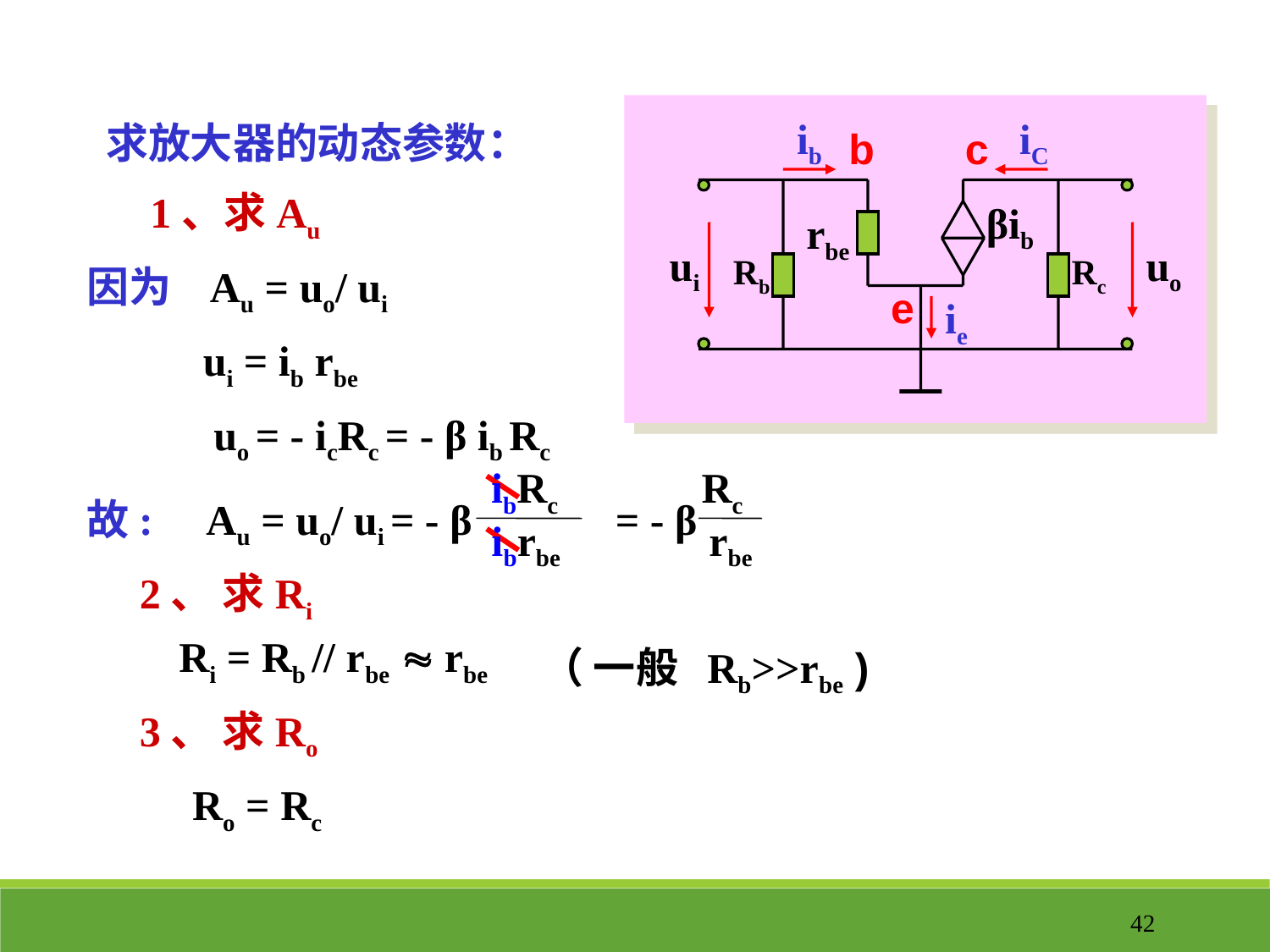

ib

iC

b
c

βib
rbe
e

ui
Rb

uo
Rc
ie

求放大器的动态参数：
1、求Au
因为   Au = uo/ ui
ui = ib rbe
uo = - icRc = - β ib Rc
ibRc
故:     Au = uo/ ui = - β
 ibrbe

Rc
= - β
 rbe

2、 求Ri
Ri = Rb // rbe ≈ rbe
（ 一般  Rb>>rbe )
3、 求Ro
Ro = Rc
42